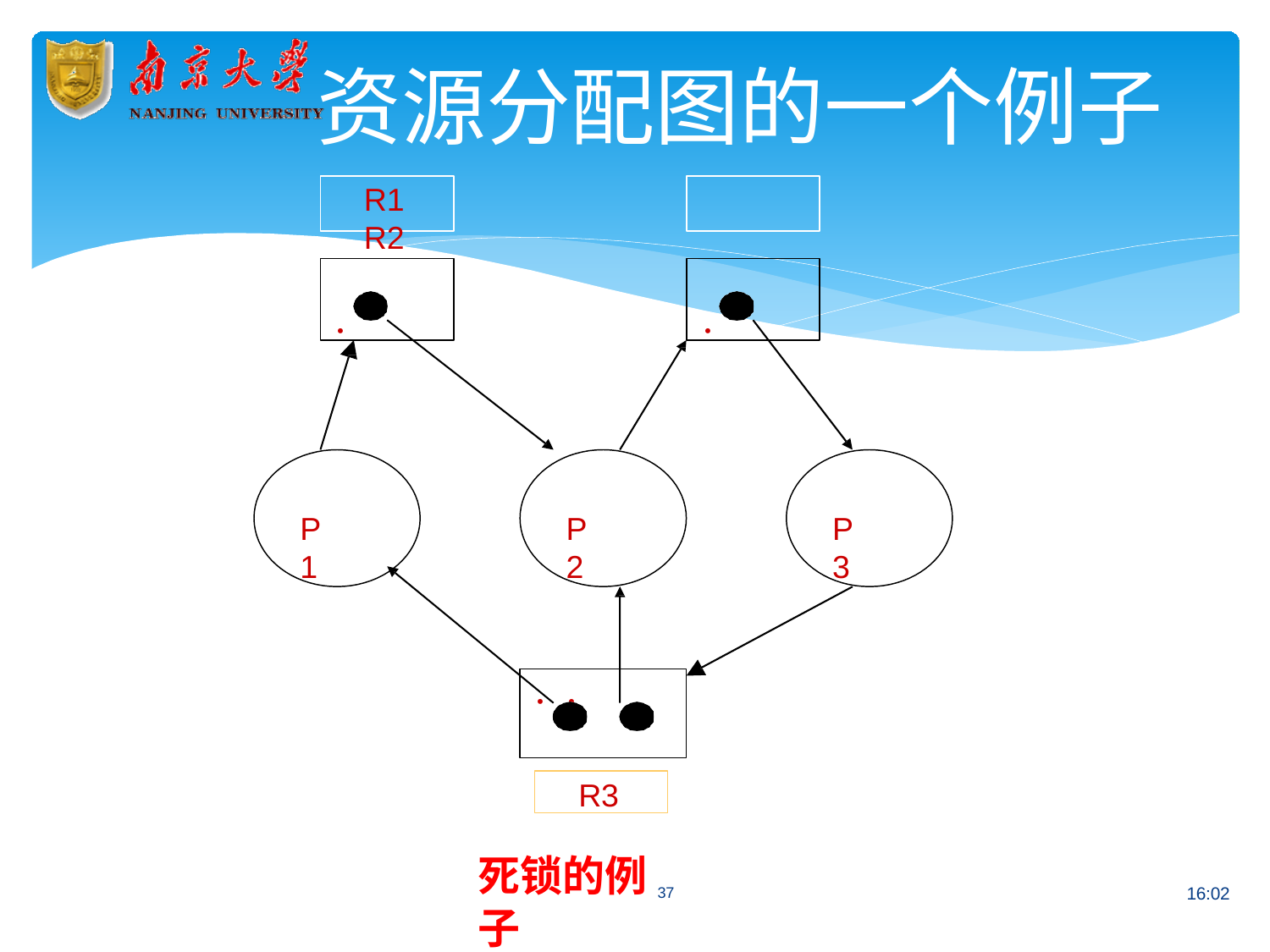

# 资源分配图的一个例子

R1	R2

．	．

P1
P2
P3

．．

R3
死锁的例37 子
16:02